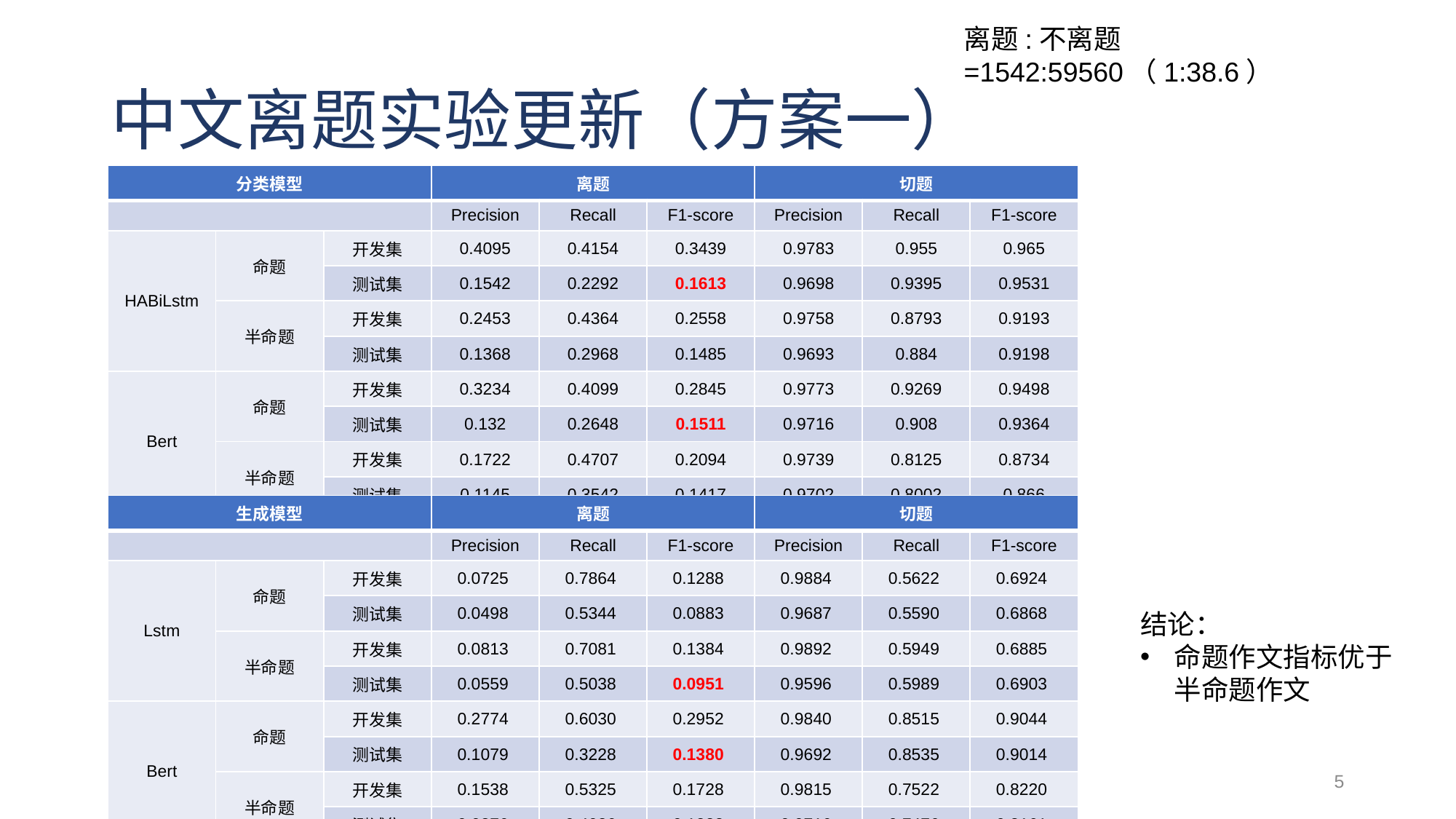

离题:不离题=1542:59560（1:38.6）
# 中文离题实验更新（方案一）
| 分类模型 |  |  | 离题 |  |  | 切题 |  |  |
| --- | --- | --- | --- | --- | --- | --- | --- | --- |
|  |  |  | Precision | Recall | F1-score | Precision | Recall | F1-score |
| HABiLstm | 命题 | 开发集 | 0.4095 | 0.4154 | 0.3439 | 0.9783 | 0.955 | 0.965 |
|  |  | 测试集 | 0.1542 | 0.2292 | 0.1613 | 0.9698 | 0.9395 | 0.9531 |
|  | 半命题 | 开发集 | 0.2453 | 0.4364 | 0.2558 | 0.9758 | 0.8793 | 0.9193 |
|  |  | 测试集 | 0.1368 | 0.2968 | 0.1485 | 0.9693 | 0.884 | 0.9198 |
| Bert | 命题 | 开发集 | 0.3234 | 0.4099 | 0.2845 | 0.9773 | 0.9269 | 0.9498 |
|  |  | 测试集 | 0.132 | 0.2648 | 0.1511 | 0.9716 | 0.908 | 0.9364 |
|  | 半命题 | 开发集 | 0.1722 | 0.4707 | 0.2094 | 0.9739 | 0.8125 | 0.8734 |
|  |  | 测试集 | 0.1145 | 0.3542 | 0.1417 | 0.9702 | 0.8002 | 0.866 |
| 生成模型 |  |  | 离题 |  |  | 切题 |  |  |
| --- | --- | --- | --- | --- | --- | --- | --- | --- |
|  |  |  | Precision | Recall | F1-score | Precision | Recall | F1-score |
| Lstm | 命题 | 开发集 | 0.0725 | 0.7864 | 0.1288 | 0.9884 | 0.5622 | 0.6924 |
|  |  | 测试集 | 0.0498 | 0.5344 | 0.0883 | 0.9687 | 0.5590 | 0.6868 |
|  | 半命题 | 开发集 | 0.0813 | 0.7081 | 0.1384 | 0.9892 | 0.5949 | 0.6885 |
|  |  | 测试集 | 0.0559 | 0.5038 | 0.0951 | 0.9596 | 0.5989 | 0.6903 |
| Bert | 命题 | 开发集 | 0.2774 | 0.6030 | 0.2952 | 0.9840 | 0.8515 | 0.9044 |
|  |  | 测试集 | 0.1079 | 0.3228 | 0.1380 | 0.9692 | 0.8535 | 0.9014 |
|  | 半命题 | 开发集 | 0.1538 | 0.5325 | 0.1728 | 0.9815 | 0.7522 | 0.8220 |
|  |  | 测试集 | 0.0876 | 0.4026 | 0.1222 | 0.9716 | 0.7476 | 0.8161 |
结论：
命题作文指标优于半命题作文
2021/3/26
5